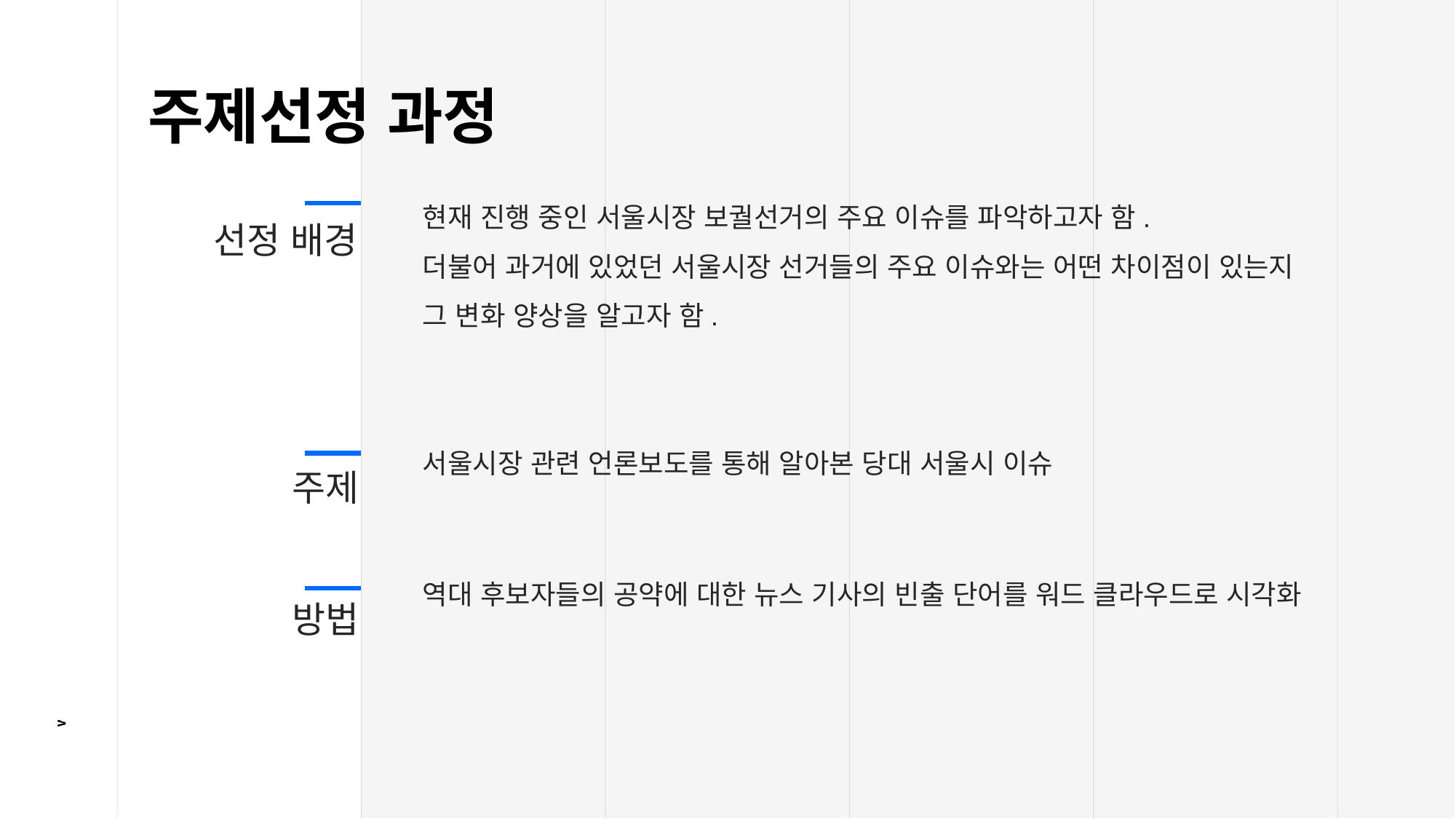

주제선정 과정

현재 진행 중인 서울시장 보궐선거의 주요 이슈를 파악하고자 함.
더불어 과거에 있었던 서울시장 선거들의 주요 이슈와는 어떤 차이점이 있는지
그 변화 양상을 알고자 함.

서울시장 관련 언론보도를 통해 알아본 당대 서울시 이슈

역대 후보자들의 공약에 대한 뉴스 기사의 빈출 단어를 워드 클라우드로 시각화

선정 배경

주제
방법